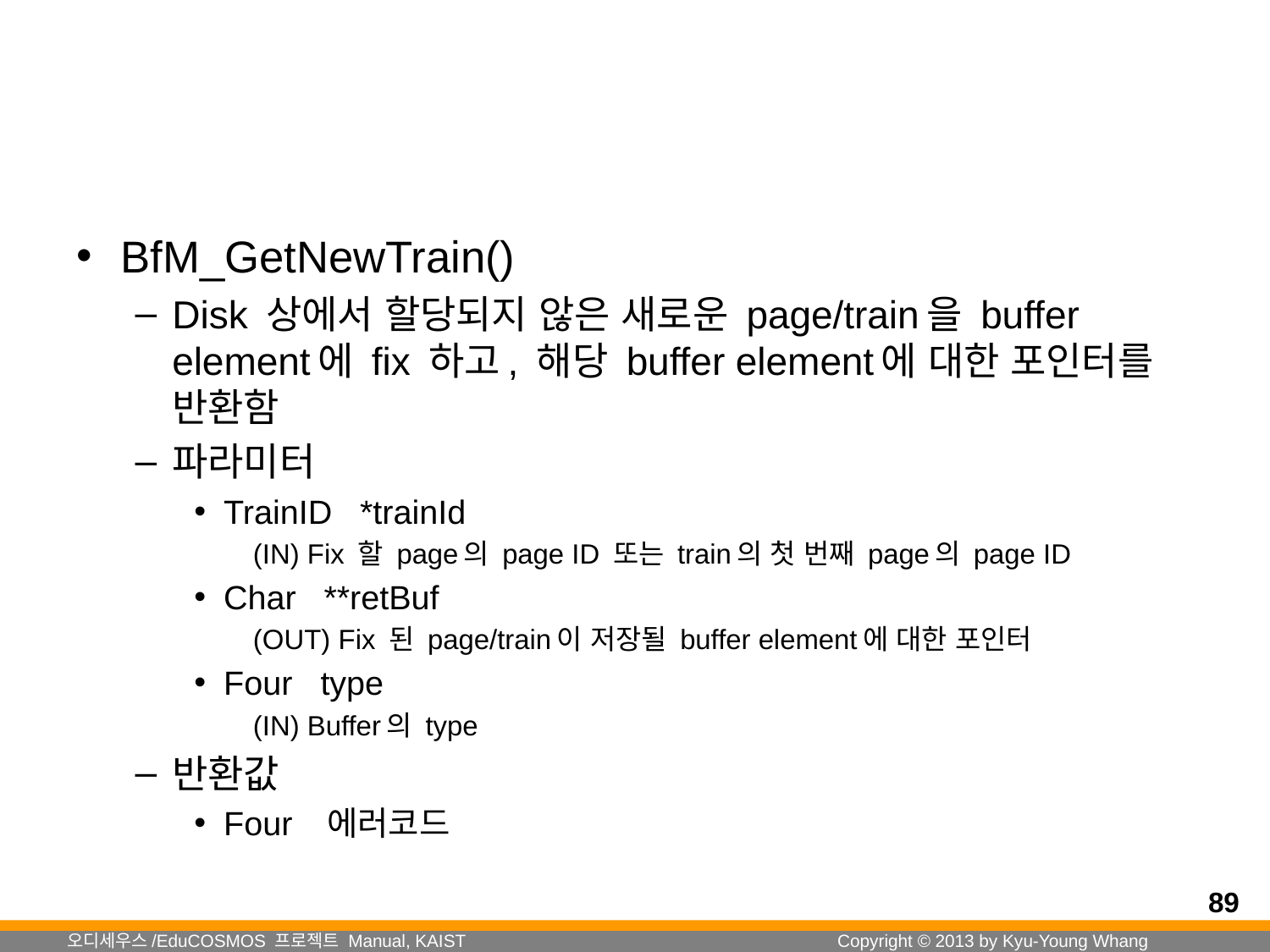

#
BfM_GetNewTrain()
Disk 상에서 할당되지 않은 새로운 page/train을 buffer element에 fix 하고, 해당 buffer element에 대한 포인터를 반환함
파라미터
TrainID   *trainId
(IN) Fix 할 page의 page ID 또는 train의 첫 번째 page의 page ID
Char   **retBuf
(OUT) Fix 된 page/train이 저장될 buffer element에 대한 포인터
Four   type
(IN) Buffer의 type
반환값
Four   에러코드